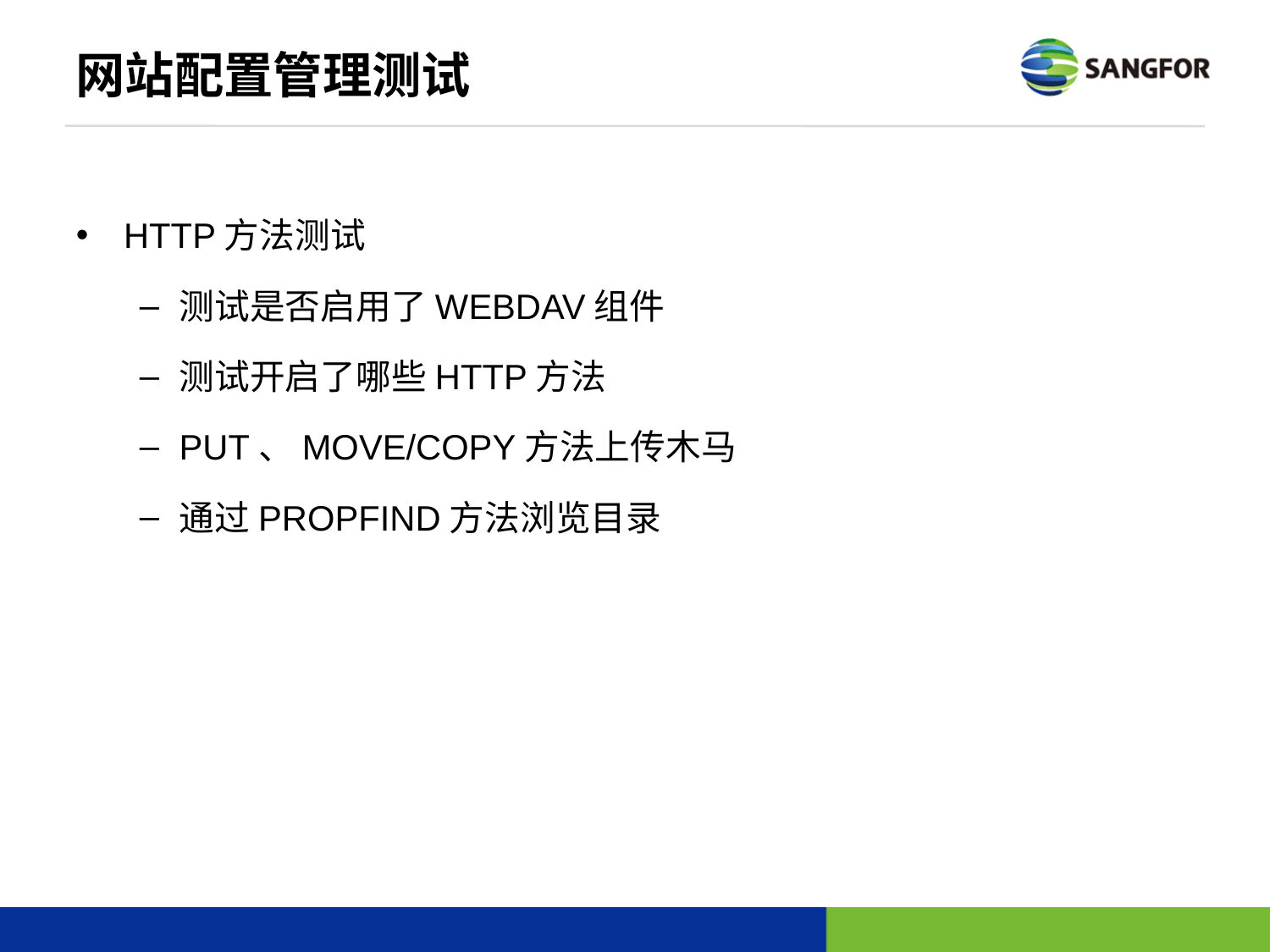

# 网站配置管理测试
HTTP方法测试
测试是否启用了WEBDAV组件
测试开启了哪些HTTP方法
PUT、MOVE/COPY方法上传木马
通过PROPFIND方法浏览目录